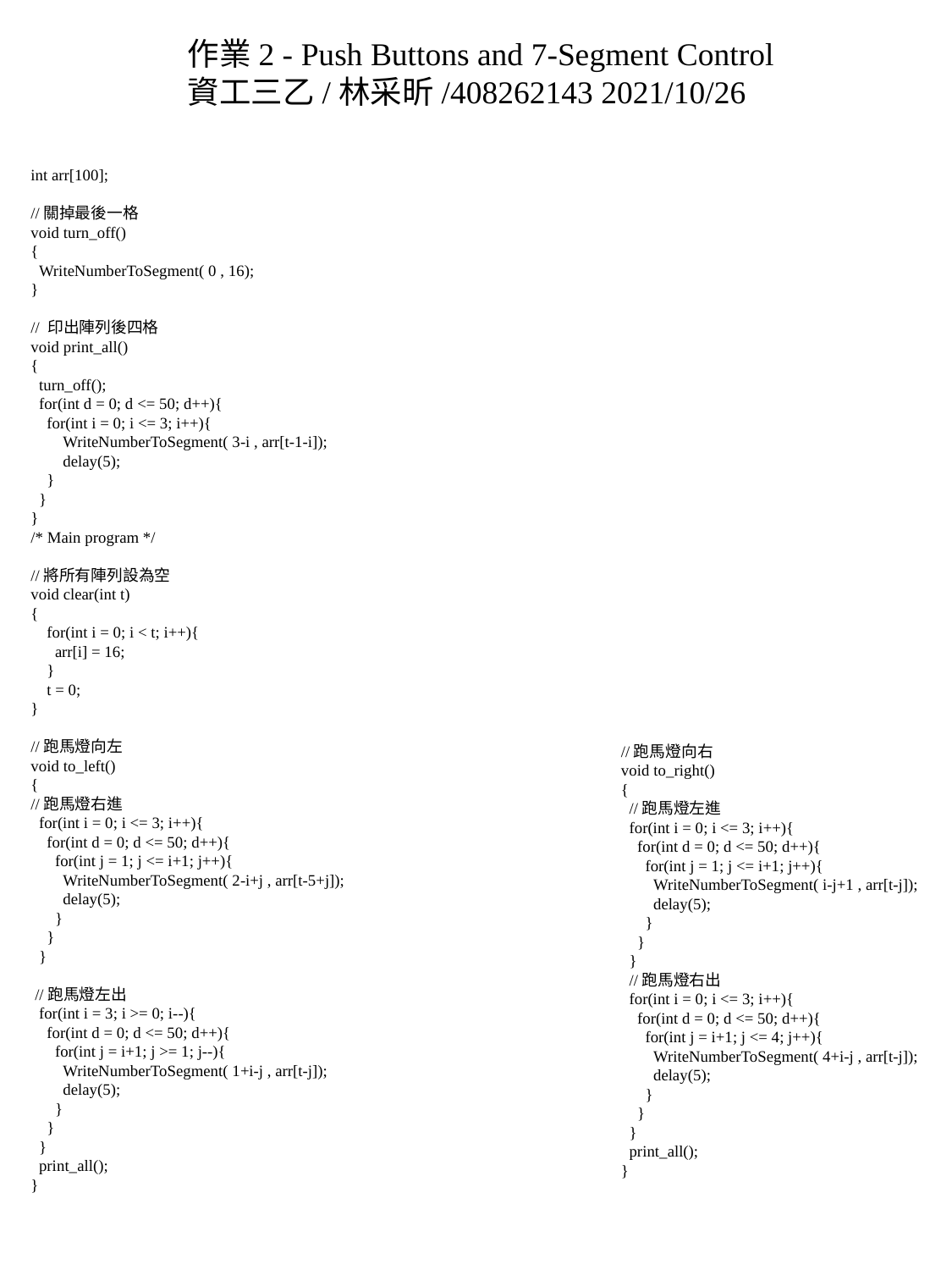

作業2 - Push Buttons and 7-Segment Control
資工三乙/林采昕/408262143 2021/10/26
int arr[100];

//關掉最後一格
void turn_off()
{
  WriteNumberToSegment( 0 , 16);
}

// 印出陣列後四格
void print_all()
{
  turn_off();
  for(int d = 0; d <= 50; d++){
    for(int i = 0; i <= 3; i++){
        WriteNumberToSegment( 3-i , arr[t-1-i]);
        delay(5);
    }
  }
}
/* Main program */

//將所有陣列設為空
void clear(int t)
{
    for(int i = 0; i < t; i++){
      arr[i] = 16;
    }
    t = 0;
}

//跑馬燈向左
void to_left()
{
//跑馬燈右進
  for(int i = 0; i <= 3; i++){
    for(int d = 0; d <= 50; d++){
      for(int j = 1; j <= i+1; j++){
        WriteNumberToSegment( 2-i+j , arr[t-5+j]);
        delay(5);
      }
    }
  }

 //跑馬燈左出
  for(int i = 3; i >= 0; i--){
    for(int d = 0; d <= 50; d++){
      for(int j = i+1; j >= 1; j--){
        WriteNumberToSegment( 1+i-j , arr[t-j]);
        delay(5);
      }
    }
  }
  print_all();
}

//跑馬燈向右
void to_right()
{
  //跑馬燈左進
  for(int i = 0; i <= 3; i++){
    for(int d = 0; d <= 50; d++){
      for(int j = 1; j <= i+1; j++){
        WriteNumberToSegment( i-j+1 , arr[t-j]);
        delay(5);
      }
    }
  }
  //跑馬燈右出
  for(int i = 0; i <= 3; i++){
    for(int d = 0; d <= 50; d++){
      for(int j = i+1; j <= 4; j++){
        WriteNumberToSegment( 4+i-j , arr[t-j]);
        delay(5);
      }
    }
  }
  print_all();
}